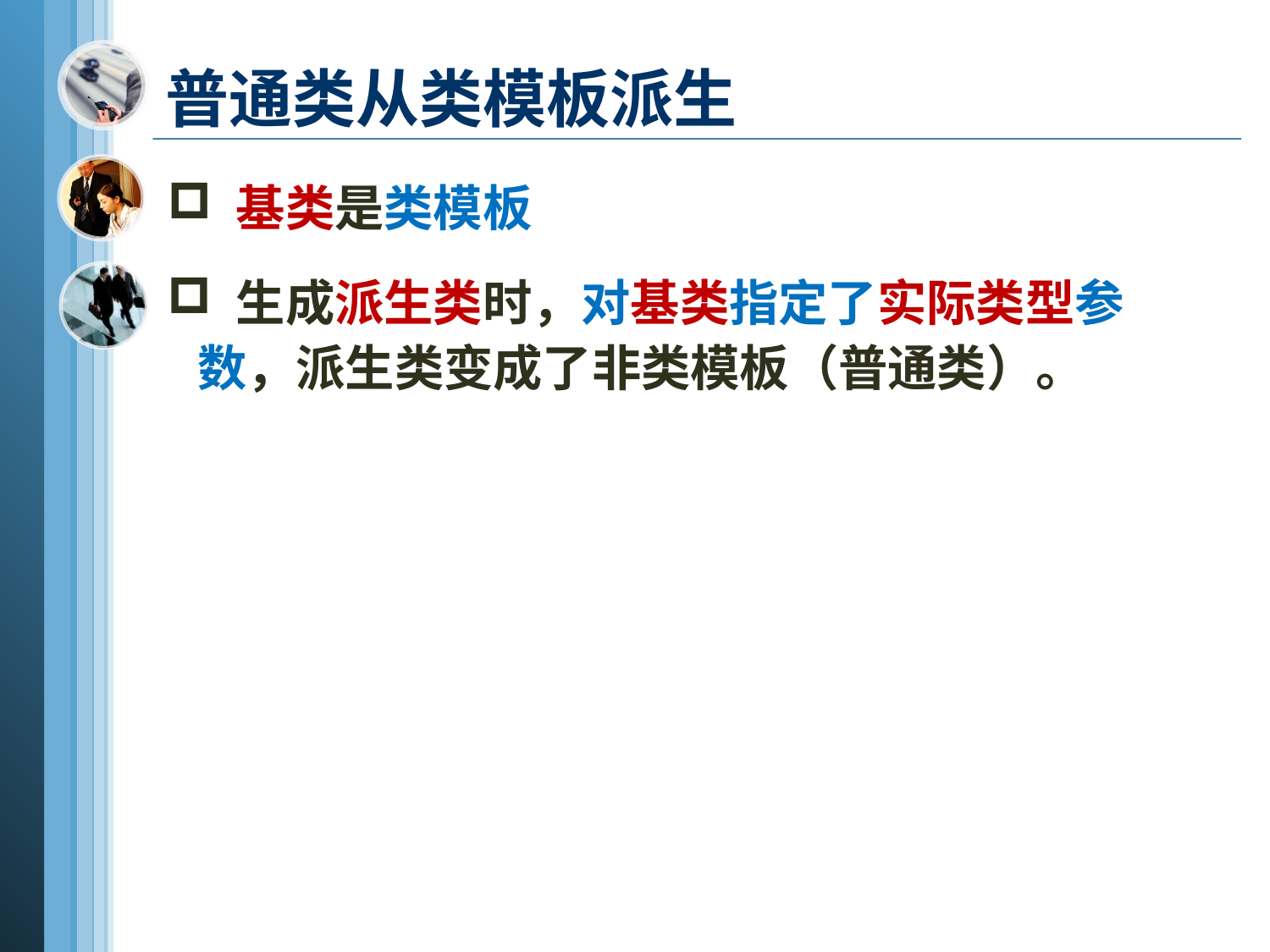

普通类从类模板派生
 基类是类模板
 生成派生类时，对基类指定了实际类型参数，派生类变成了非类模板（普通类）。